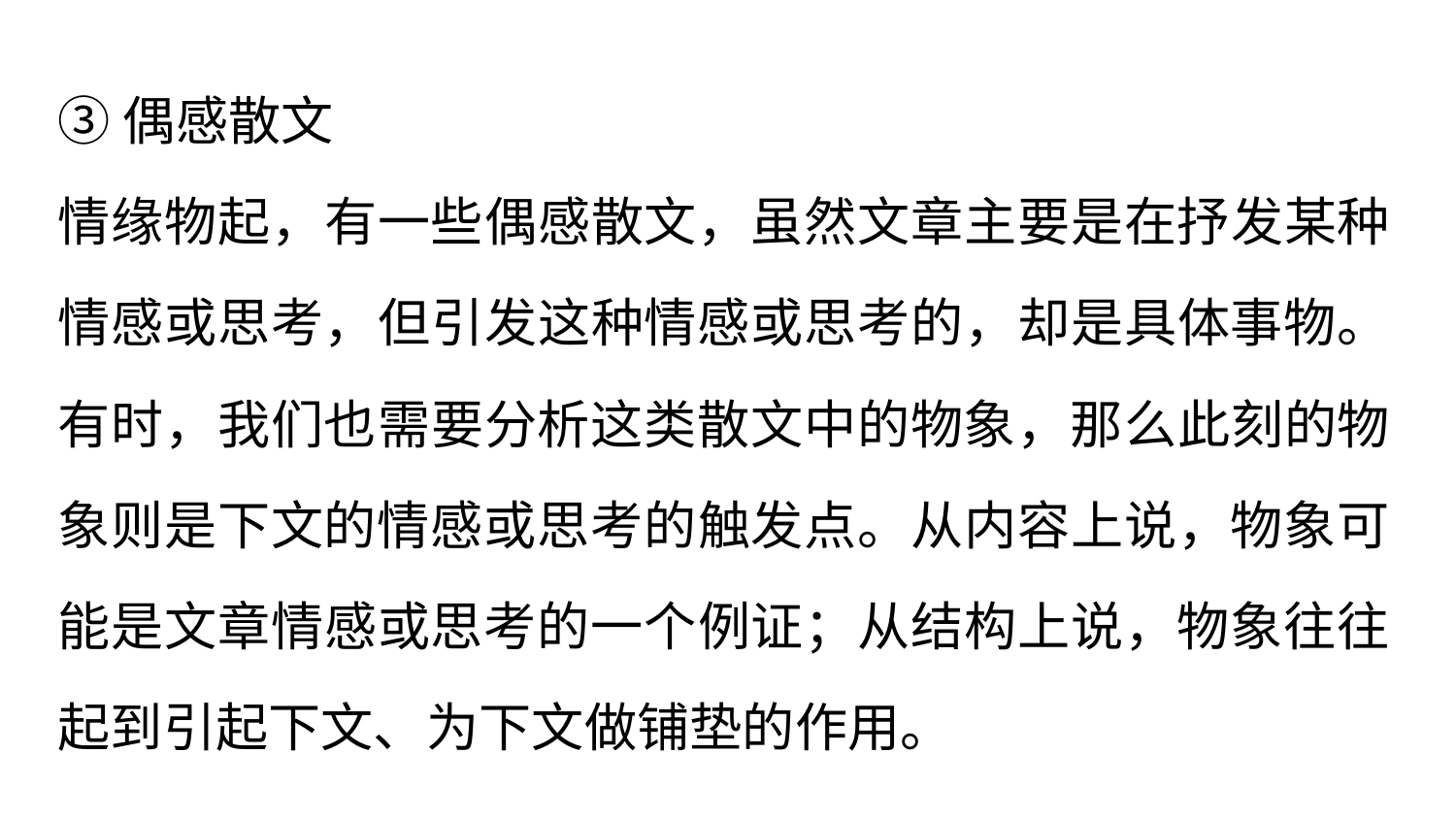

③偶感散文
情缘物起，有一些偶感散文，虽然文章主要是在抒发某种情感或思考，但引发这种情感或思考的，却是具体事物。有时，我们也需要分析这类散文中的物象，那么此刻的物象则是下文的情感或思考的触发点。从内容上说，物象可能是文章情感或思考的一个例证；从结构上说，物象往往起到引起下文、为下文做铺垫的作用。